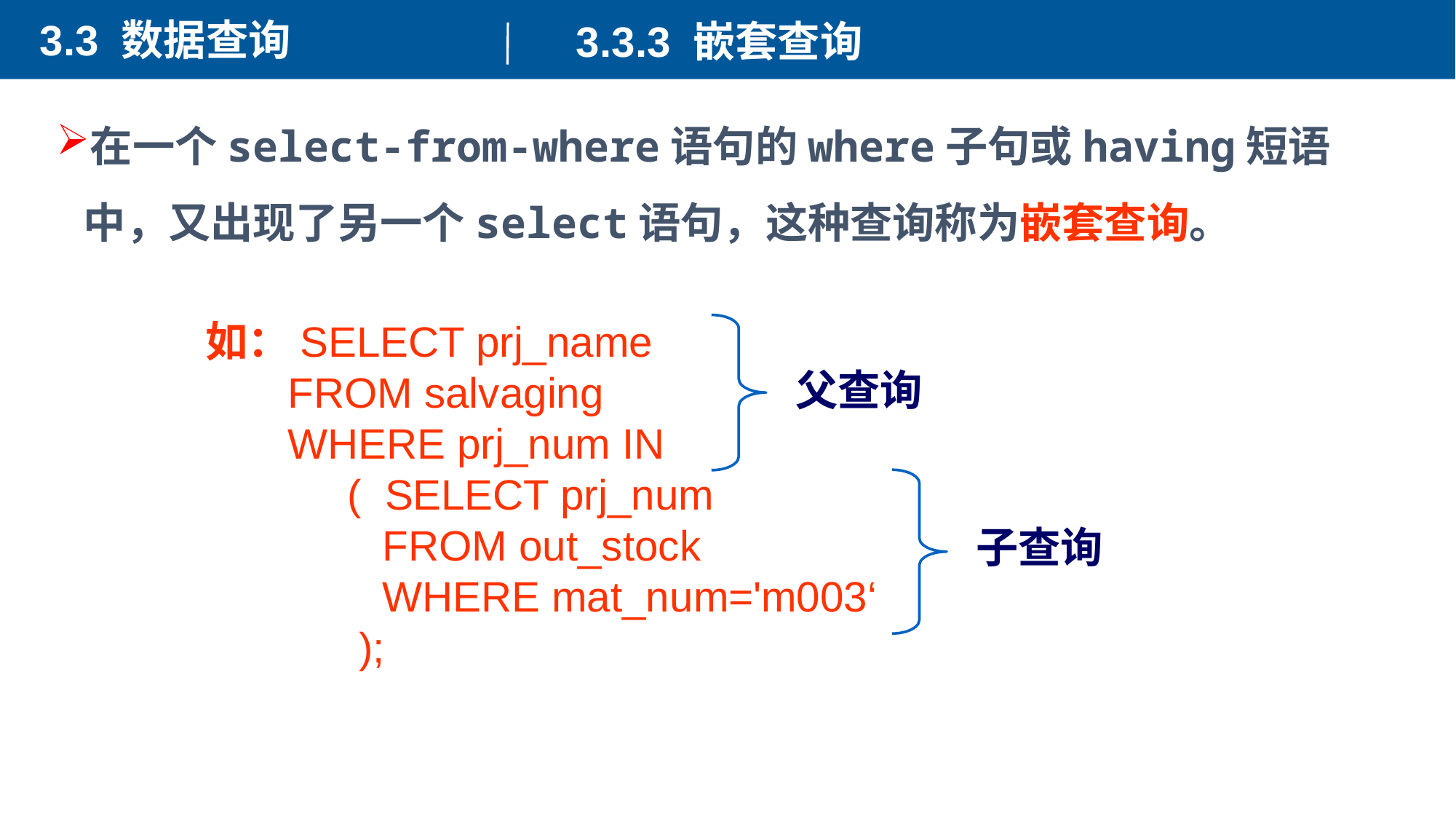

3.3 数据查询
3.3.3 嵌套查询
在一个select-from-where语句的where子句或having短语中，又出现了另一个select语句，这种查询称为嵌套查询。
如：SELECT prj_name
       FROM salvaging
       WHERE prj_num IN
            (  SELECT prj_num
               FROM out_stock
               WHERE mat_num='m003‘
             );

父查询

子查询